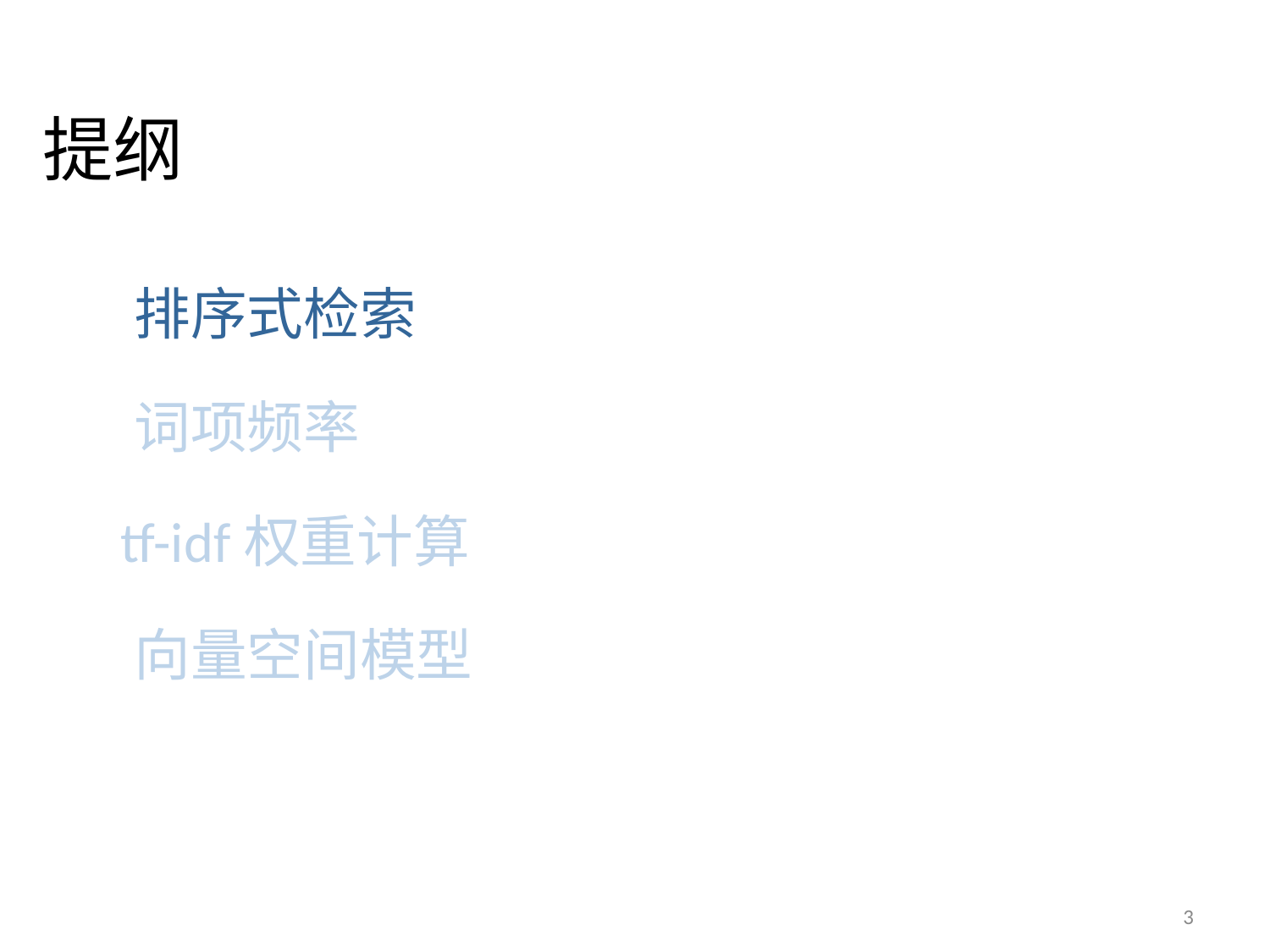

# 提纲
       排序式检索
       词项频率
       tf-idf权重计算
       向量空间模型

3